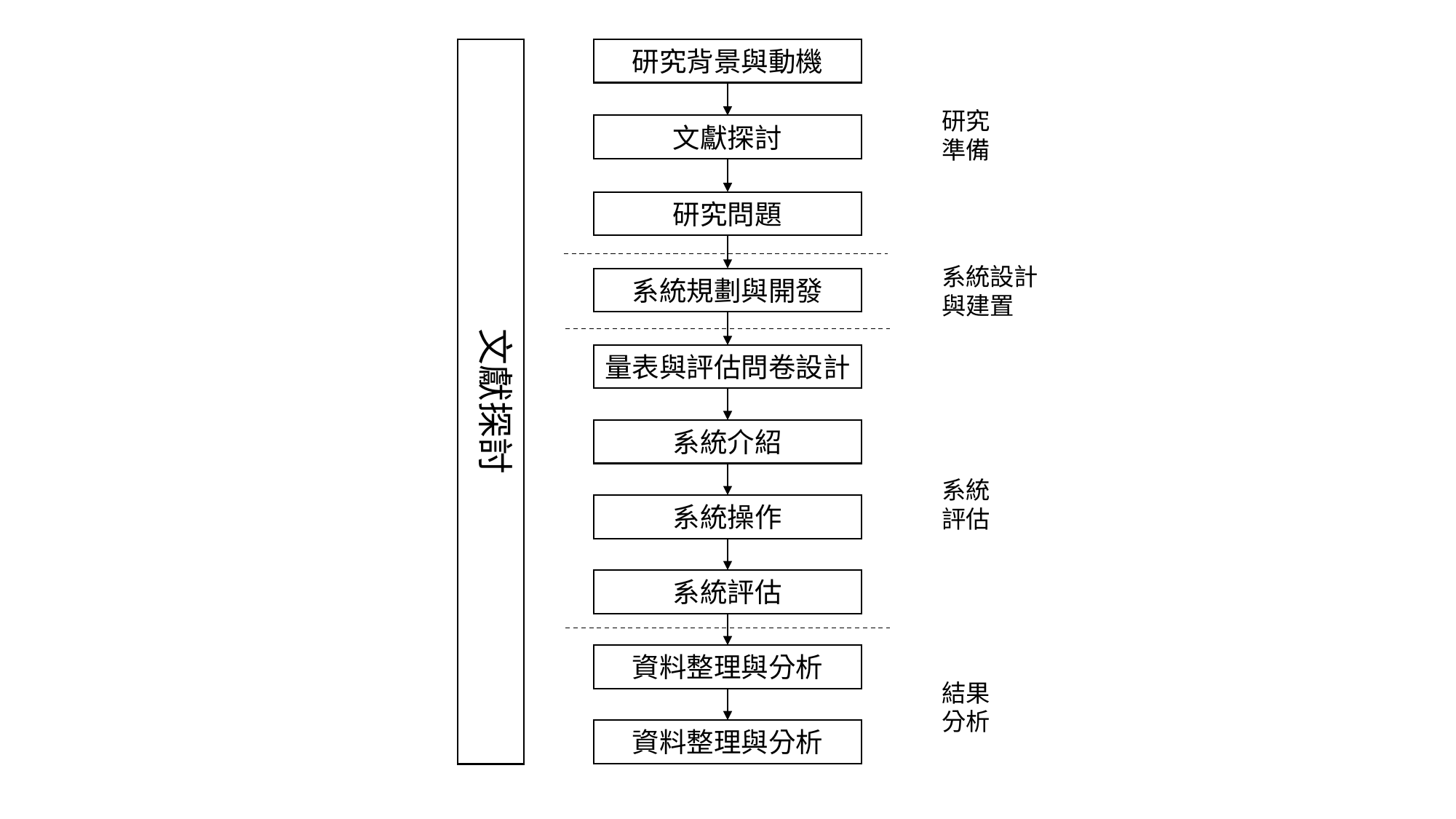

文獻探討
研究背景與動機
研究準備
文獻探討
研究問題
系統設計與建置
系統規劃與開發
量表與評估問卷設計
系統介紹
系統評估
系統操作
系統評估
資料整理與分析
結果分析
資料整理與分析